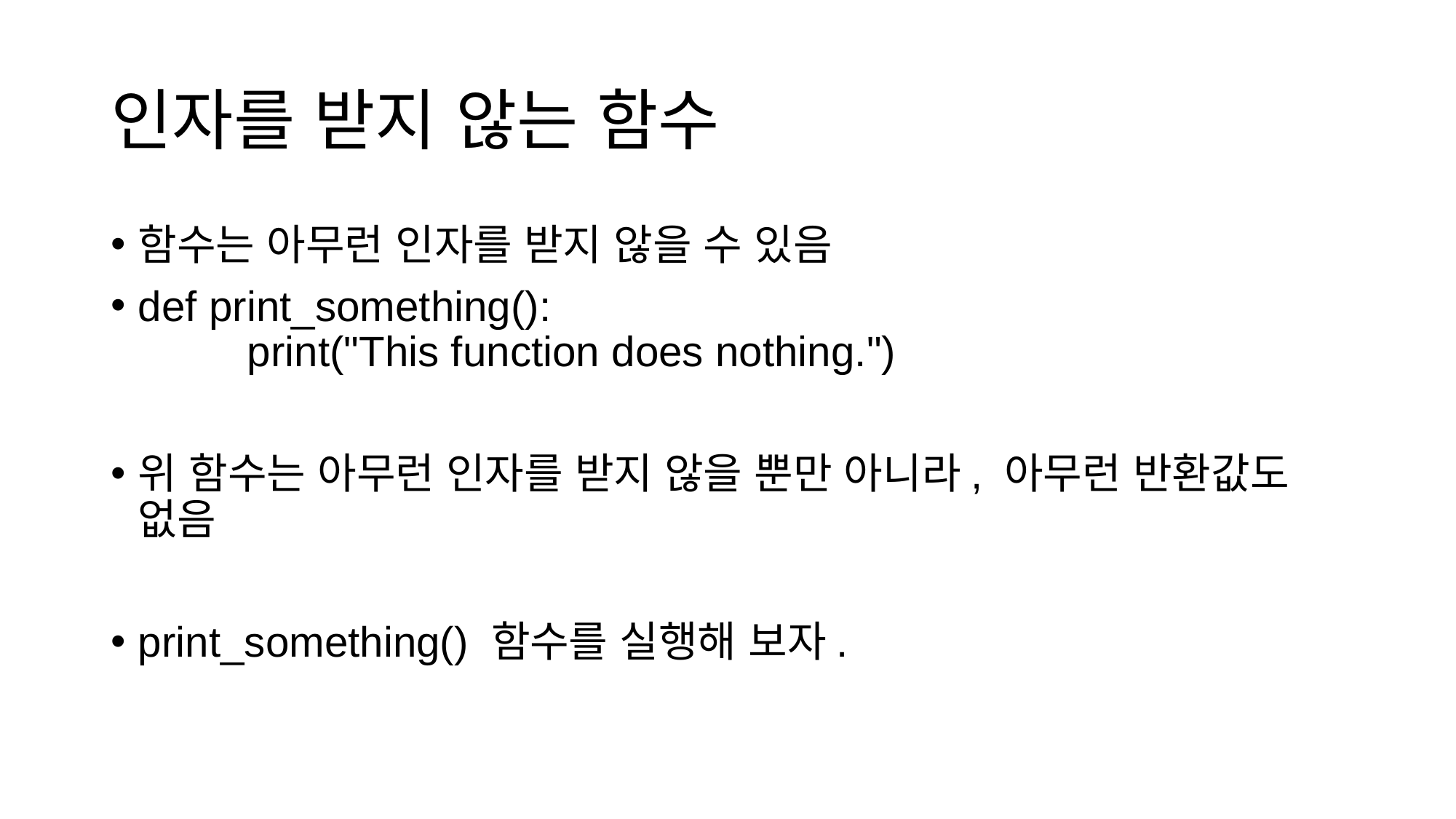

# 인자를 받지 않는 함수
함수는 아무런 인자를 받지 않을 수 있음
def print_something():
	print("This function does nothing.")

위 함수는 아무런 인자를 받지 않을 뿐만 아니라, 아무런 반환값도 없음

print_something() 함수를 실행해 보자.